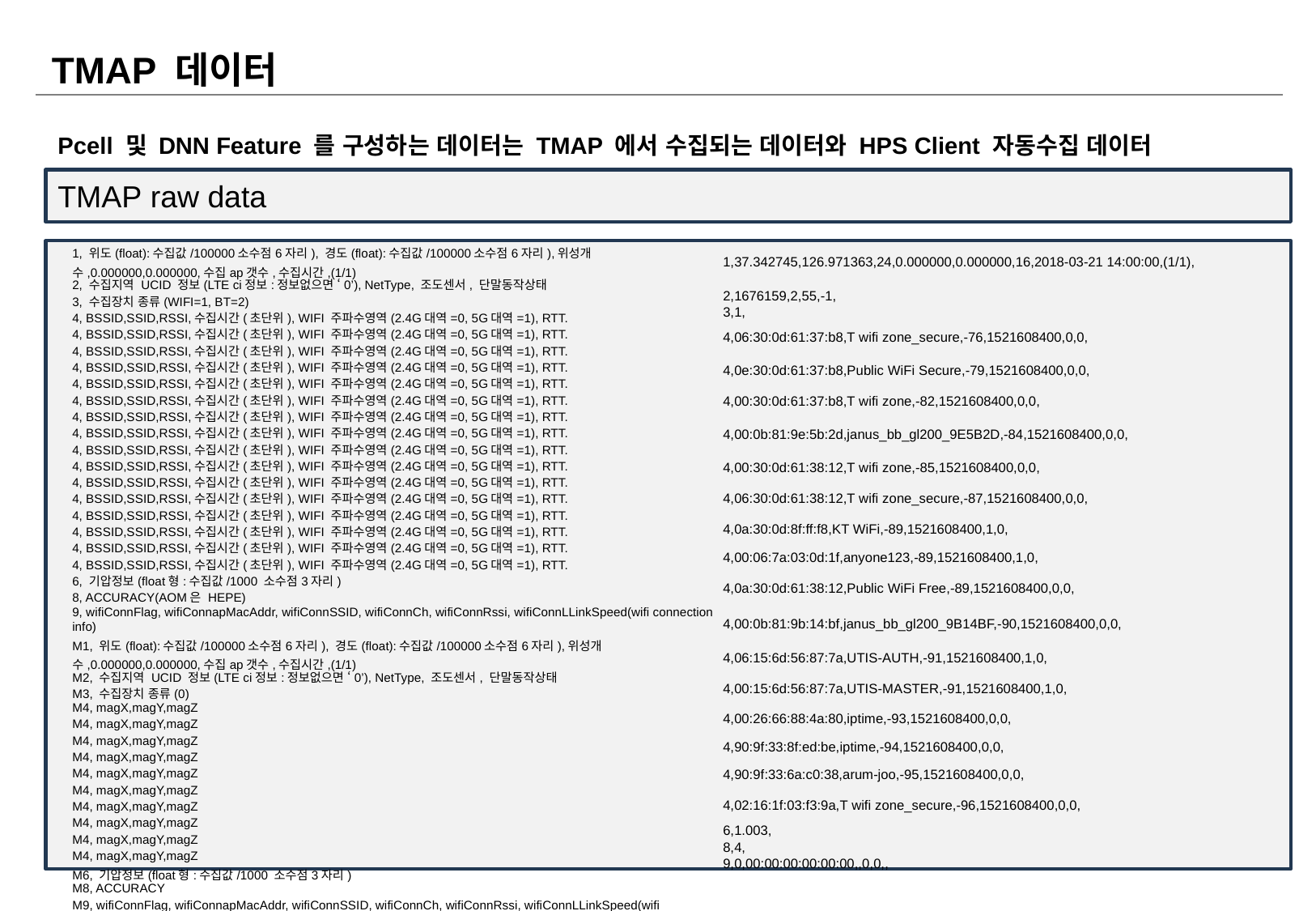

TMAP 데이터
Pcell 및 DNN Feature 를 구성하는 데이터는 TMAP 에서 수집되는 데이터와 HPS Client 자동수집 데이터
TMAP raw data
| 1,37.342745,126.971363,24,0.000000,0.000000,16,2018-03-21 14:00:00,(1/1), |
| --- |
| 2,1676159,2,55,-1, |
| 3,1, |
| 4,06:30:0d:61:37:b8,T wifi zone\_secure,-76,1521608400,0,0, |
| 4,0e:30:0d:61:37:b8,Public WiFi Secure,-79,1521608400,0,0, |
| 4,00:30:0d:61:37:b8,T wifi zone,-82,1521608400,0,0, |
| 4,00:0b:81:9e:5b:2d,janus\_bb\_gl200\_9E5B2D,-84,1521608400,0,0, |
| 4,00:30:0d:61:38:12,T wifi zone,-85,1521608400,0,0, |
| 4,06:30:0d:61:38:12,T wifi zone\_secure,-87,1521608400,0,0, |
| 4,0a:30:0d:8f:ff:f8,KT WiFi,-89,1521608400,1,0, |
| 4,00:06:7a:03:0d:1f,anyone123,-89,1521608400,1,0, |
| 4,0a:30:0d:61:38:12,Public WiFi Free,-89,1521608400,0,0, |
| 4,00:0b:81:9b:14:bf,janus\_bb\_gl200\_9B14BF,-90,1521608400,0,0, |
| 4,06:15:6d:56:87:7a,UTIS-AUTH,-91,1521608400,1,0, |
| 4,00:15:6d:56:87:7a,UTIS-MASTER,-91,1521608400,1,0, |
| 4,00:26:66:88:4a:80,iptime,-93,1521608400,0,0, |
| 4,90:9f:33:8f:ed:be,iptime,-94,1521608400,0,0, |
| 4,90:9f:33:6a:c0:38,arum-joo,-95,1521608400,0,0, |
| 4,02:16:1f:03:f3:9a,T wifi zone\_secure,-96,1521608400,0,0, |
| 6,1.003, |
| 8,4, |
| 9,0,00:00:00:00:00:00,,0,0,, |

| 1, 위도(float):수집값/100000소수점6자리), 경도(float):수집값/100000소수점6자리),위성개수,0.000000,0.000000,수집ap갯수,수집시간,(1/1) |
| --- |
| 2, 수집지역 UCID 정보(LTE ci정보:정보없으면 ‘0’), NetType, 조도센서, 단말동작상태 |
| 3, 수집장치 종류(WIFI=1, BT=2) |
| 4, BSSID,SSID,RSSI,수집시간(초단위), WIFI 주파수영역(2.4G대역=0, 5G대역=1), RTT. |
| 4, BSSID,SSID,RSSI,수집시간(초단위), WIFI 주파수영역(2.4G대역=0, 5G대역=1), RTT. |
| 4, BSSID,SSID,RSSI,수집시간(초단위), WIFI 주파수영역(2.4G대역=0, 5G대역=1), RTT. |
| 4, BSSID,SSID,RSSI,수집시간(초단위), WIFI 주파수영역(2.4G대역=0, 5G대역=1), RTT. |
| 4, BSSID,SSID,RSSI,수집시간(초단위), WIFI 주파수영역(2.4G대역=0, 5G대역=1), RTT. |
| 4, BSSID,SSID,RSSI,수집시간(초단위), WIFI 주파수영역(2.4G대역=0, 5G대역=1), RTT. |
| 4, BSSID,SSID,RSSI,수집시간(초단위), WIFI 주파수영역(2.4G대역=0, 5G대역=1), RTT. |
| 4, BSSID,SSID,RSSI,수집시간(초단위), WIFI 주파수영역(2.4G대역=0, 5G대역=1), RTT. |
| 4, BSSID,SSID,RSSI,수집시간(초단위), WIFI 주파수영역(2.4G대역=0, 5G대역=1), RTT. |
| 4, BSSID,SSID,RSSI,수집시간(초단위), WIFI 주파수영역(2.4G대역=0, 5G대역=1), RTT. |
| 4, BSSID,SSID,RSSI,수집시간(초단위), WIFI 주파수영역(2.4G대역=0, 5G대역=1), RTT. |
| 4, BSSID,SSID,RSSI,수집시간(초단위), WIFI 주파수영역(2.4G대역=0, 5G대역=1), RTT. |
| 4, BSSID,SSID,RSSI,수집시간(초단위), WIFI 주파수영역(2.4G대역=0, 5G대역=1), RTT. |
| 4, BSSID,SSID,RSSI,수집시간(초단위), WIFI 주파수영역(2.4G대역=0, 5G대역=1), RTT. |
| 4, BSSID,SSID,RSSI,수집시간(초단위), WIFI 주파수영역(2.4G대역=0, 5G대역=1), RTT. |
| 4, BSSID,SSID,RSSI,수집시간(초단위), WIFI 주파수영역(2.4G대역=0, 5G대역=1), RTT. |
| 6, 기압정보(float형:수집값/1000 소수점3자리) |
| 8, ACCURACY(AOM은 HEPE) |
| 9, wifiConnFlag, wifiConnapMacAddr, wifiConnSSID, wifiConnCh, wifiConnRssi, wifiConnLLinkSpeed(wifi connection info) |
| M1, 위도(float):수집값/100000소수점6자리), 경도(float):수집값/100000소수점6자리),위성개수,0.000000,0.000000,수집ap갯수,수집시간,(1/1) |
| M2, 수집지역 UCID 정보(LTE ci정보:정보없으면 ‘0’), NetType, 조도센서, 단말동작상태 |
| M3, 수집장치 종류(0) |
| M4, magX,magY,magZ |
| M4, magX,magY,magZ |
| M4, magX,magY,magZ |
| M4, magX,magY,magZ |
| M4, magX,magY,magZ |
| M4, magX,magY,magZ |
| M4, magX,magY,magZ |
| M4, magX,magY,magZ |
| M4, magX,magY,magZ |
| M4, magX,magY,magZ |
| M6, 기압정보(float형:수집값/1000 소수점3자리) |
| M8, ACCURACY |
| M9, wifiConnFlag, wifiConnapMacAddr, wifiConnSSID, wifiConnCh, wifiConnRssi, wifiConnLLinkSpeed(wifi connection info) |